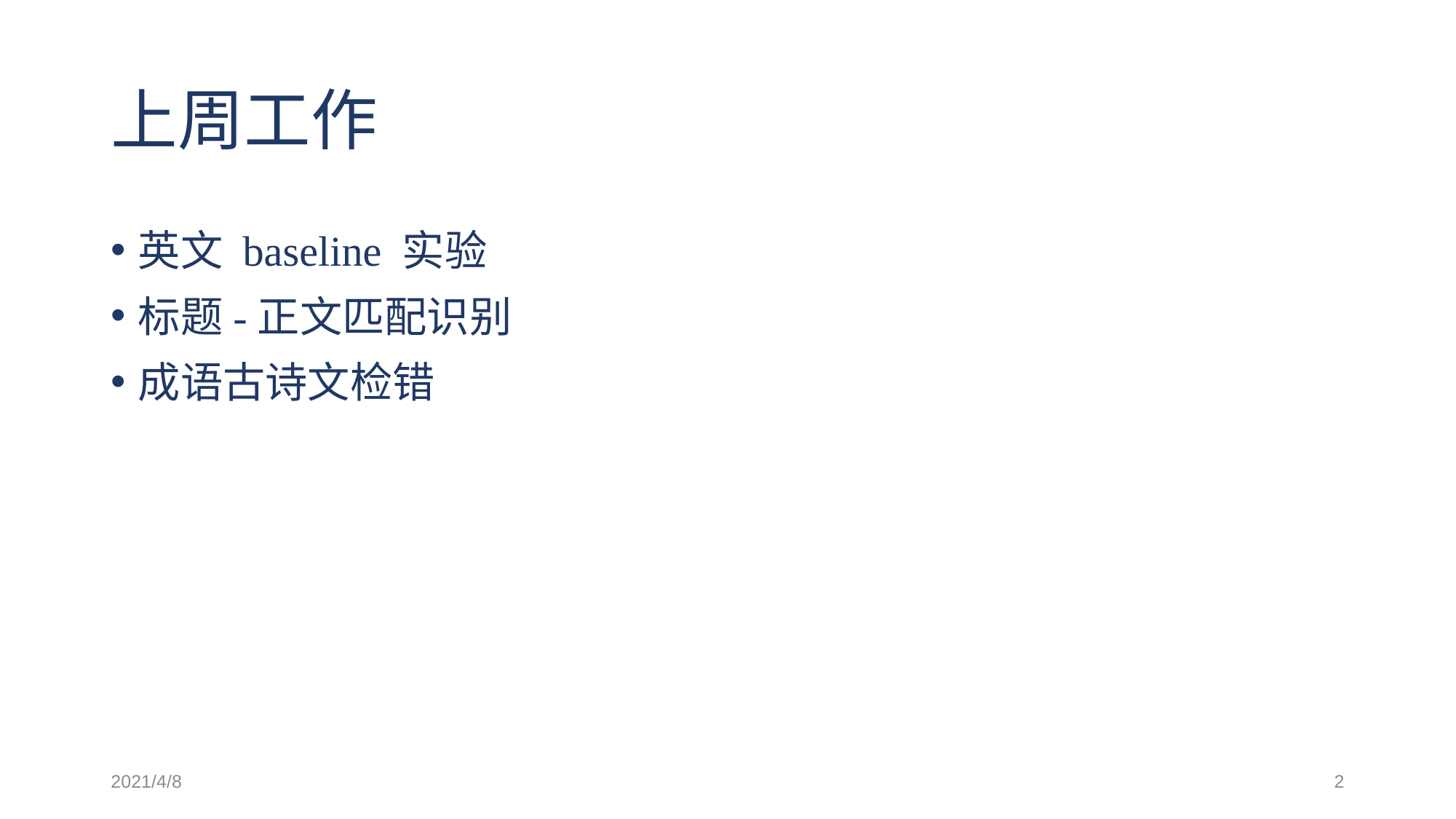

# 上周工作
英文 baseline 实验
标题-正文匹配识别
成语古诗文检错
2021/4/8
2